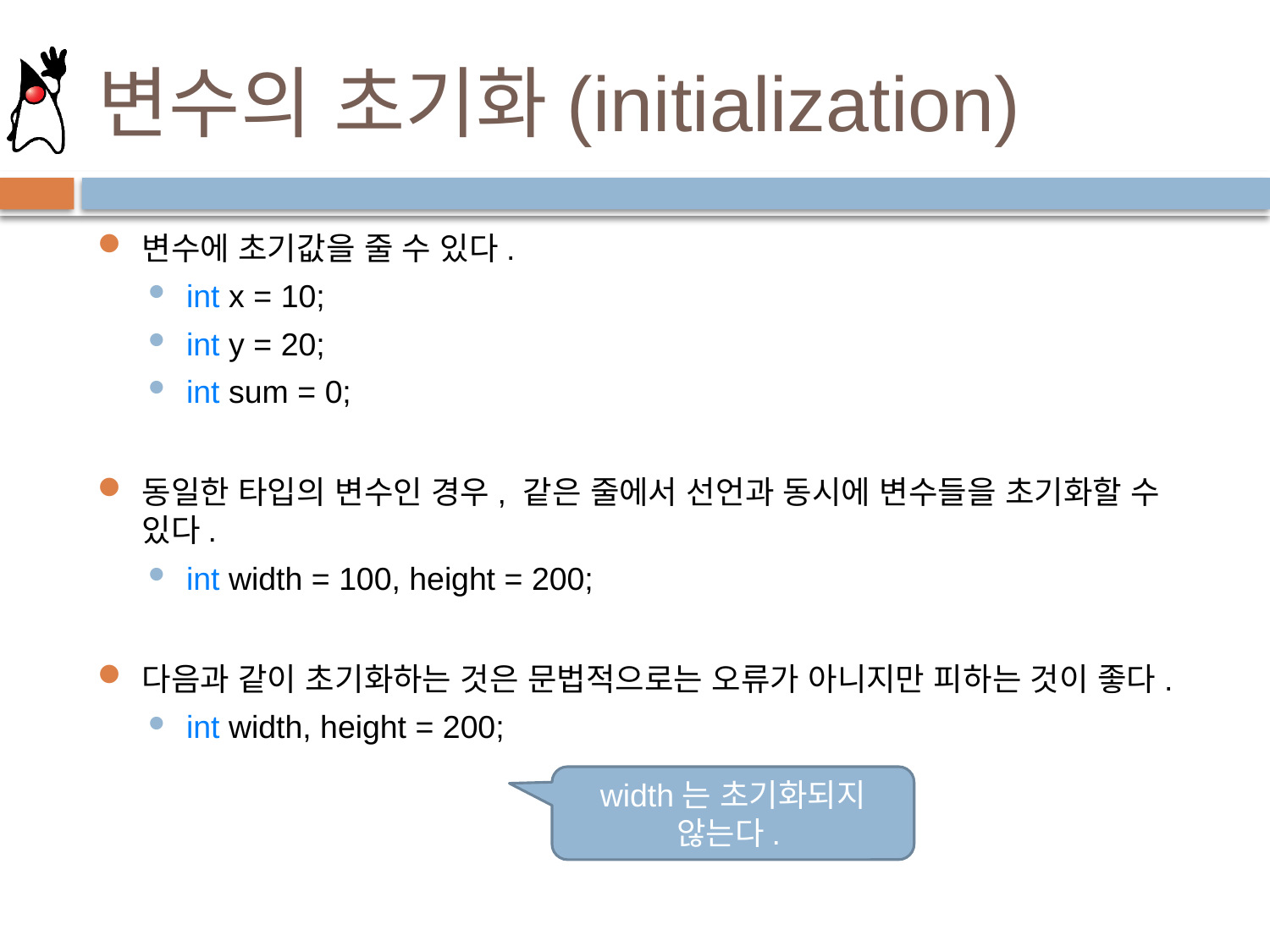

# 변수의 초기화(initialization)
변수에 초기값을 줄 수 있다.
int x = 10;
int y = 20;
int sum = 0;

동일한 타입의 변수인 경우, 같은 줄에서 선언과 동시에 변수들을 초기화할 수 있다.
int width = 100, height = 200;

다음과 같이 초기화하는 것은 문법적으로는 오류가 아니지만 피하는 것이 좋다.
int width, height = 200;
width는 초기화되지 않는다.